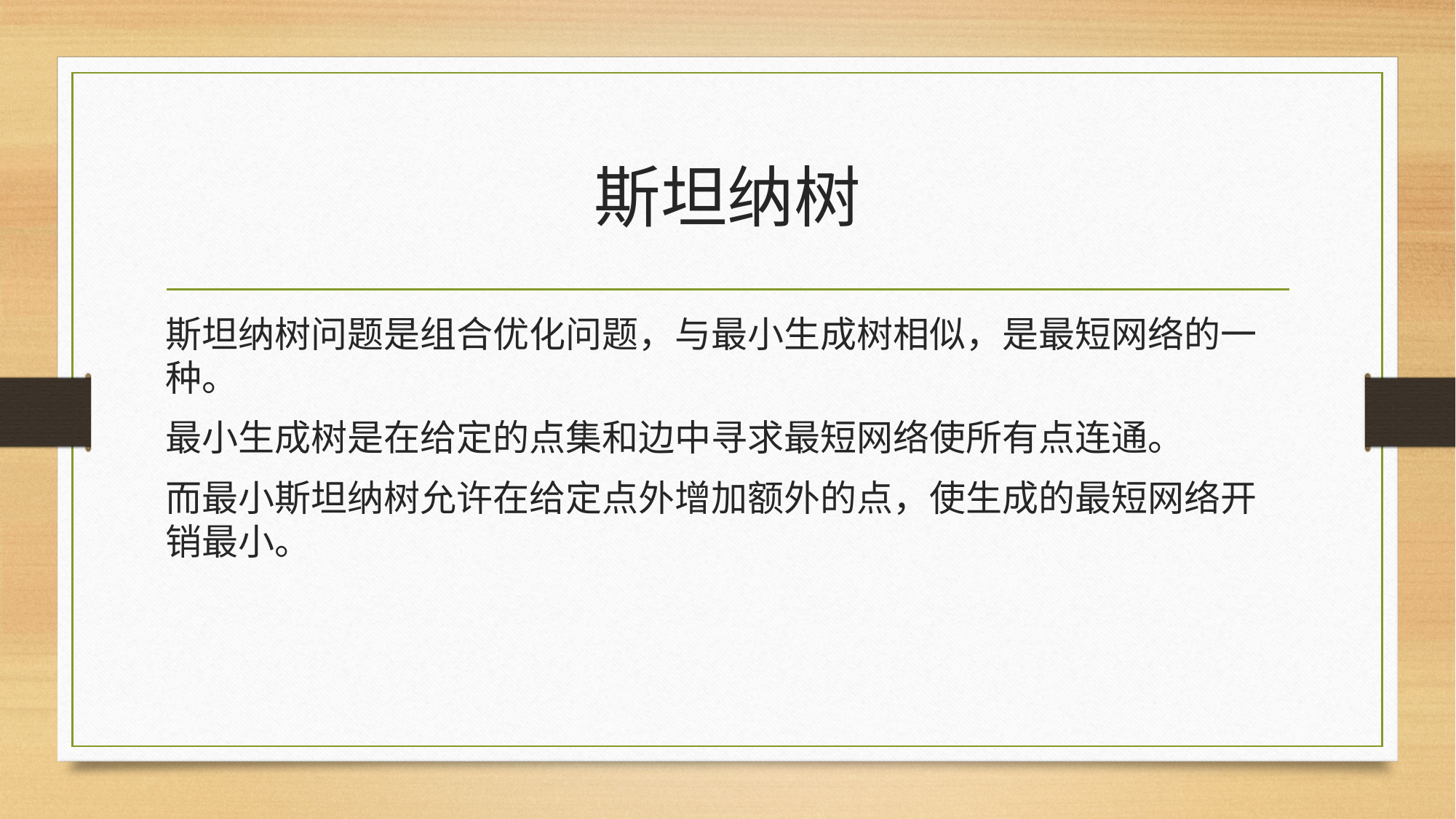

# 斯坦纳树
斯坦纳树问题是组合优化问题，与最小生成树相似，是最短网络的一种。
最小生成树是在给定的点集和边中寻求最短网络使所有点连通。
而最小斯坦纳树允许在给定点外增加额外的点，使生成的最短网络开销最小。